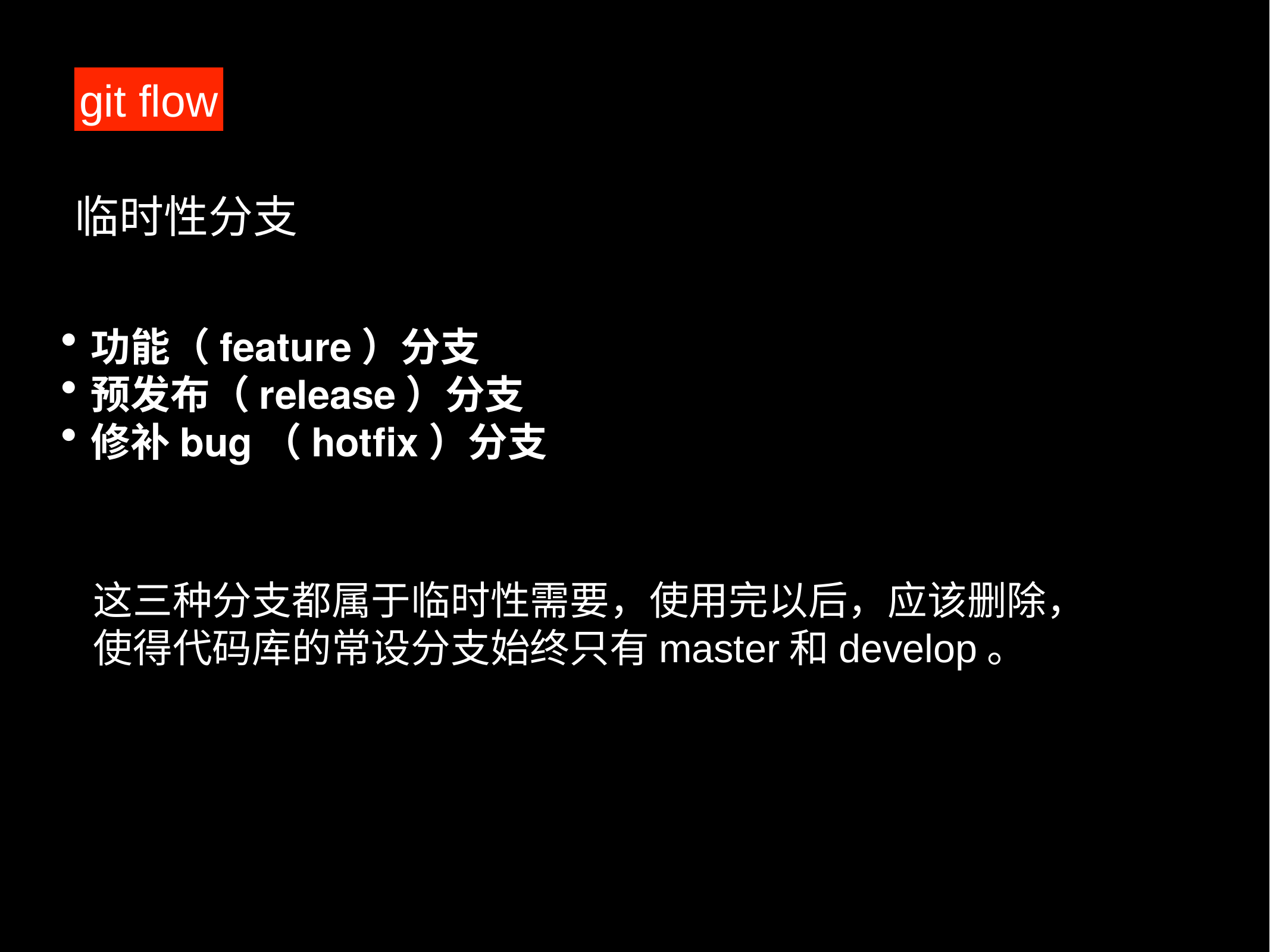

git flow
临时性分支
功能（feature）分支
预发布（release）分支
修补bug（hotfix）分支
这三种分支都属于临时性需要，使用完以后，应该删除，使得代码库的常设分支始终只有master和develop。